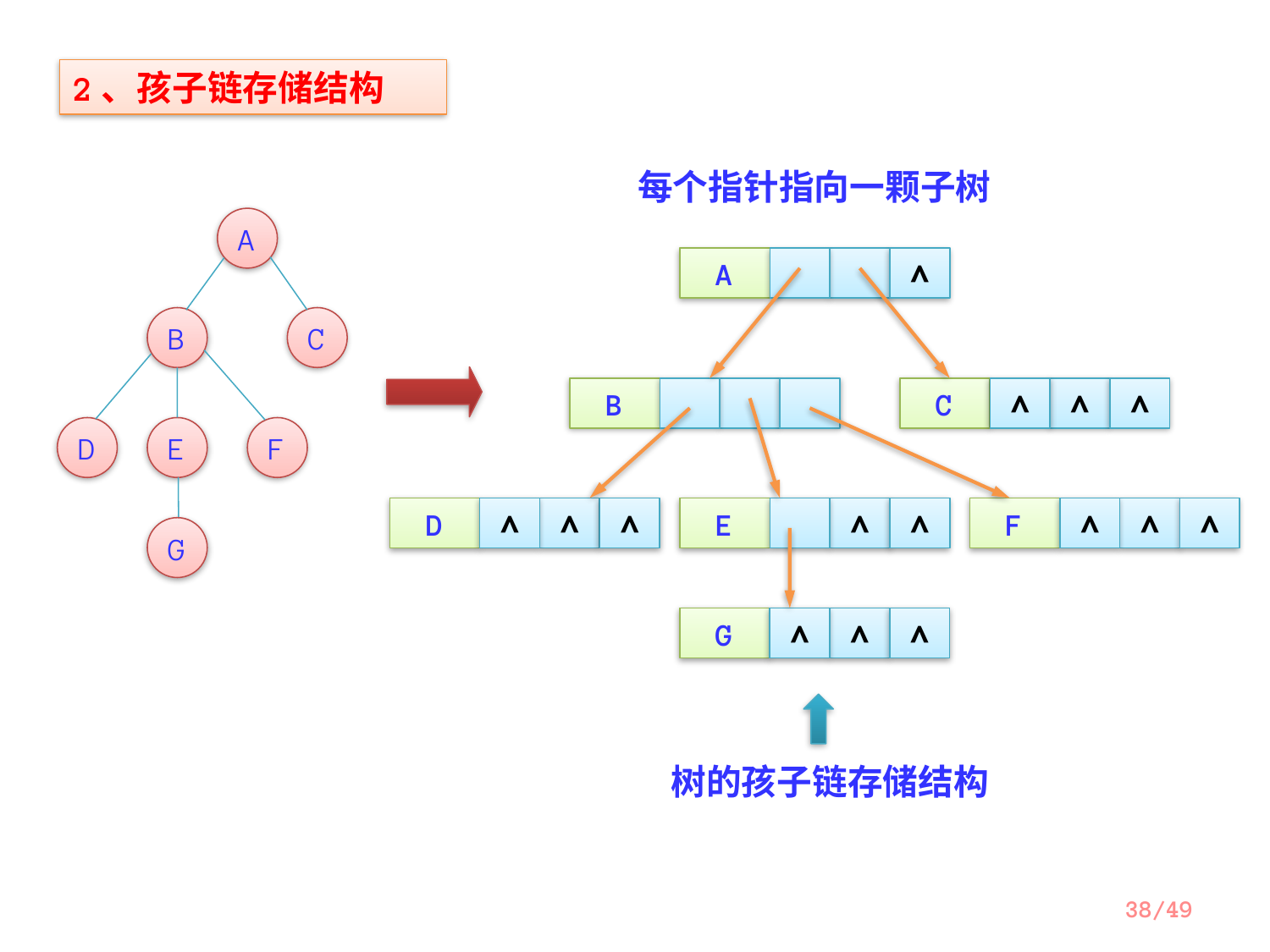

2、孩子链存储结构
每个指针指向一颗子树
A

B
C

D
E
F

G
A

∧

B

C
∧
∧
∧

D
∧
∧
∧
E

∧
∧
F
∧
∧
∧

G
∧
∧
∧

树的孩子链存储结构
38/49